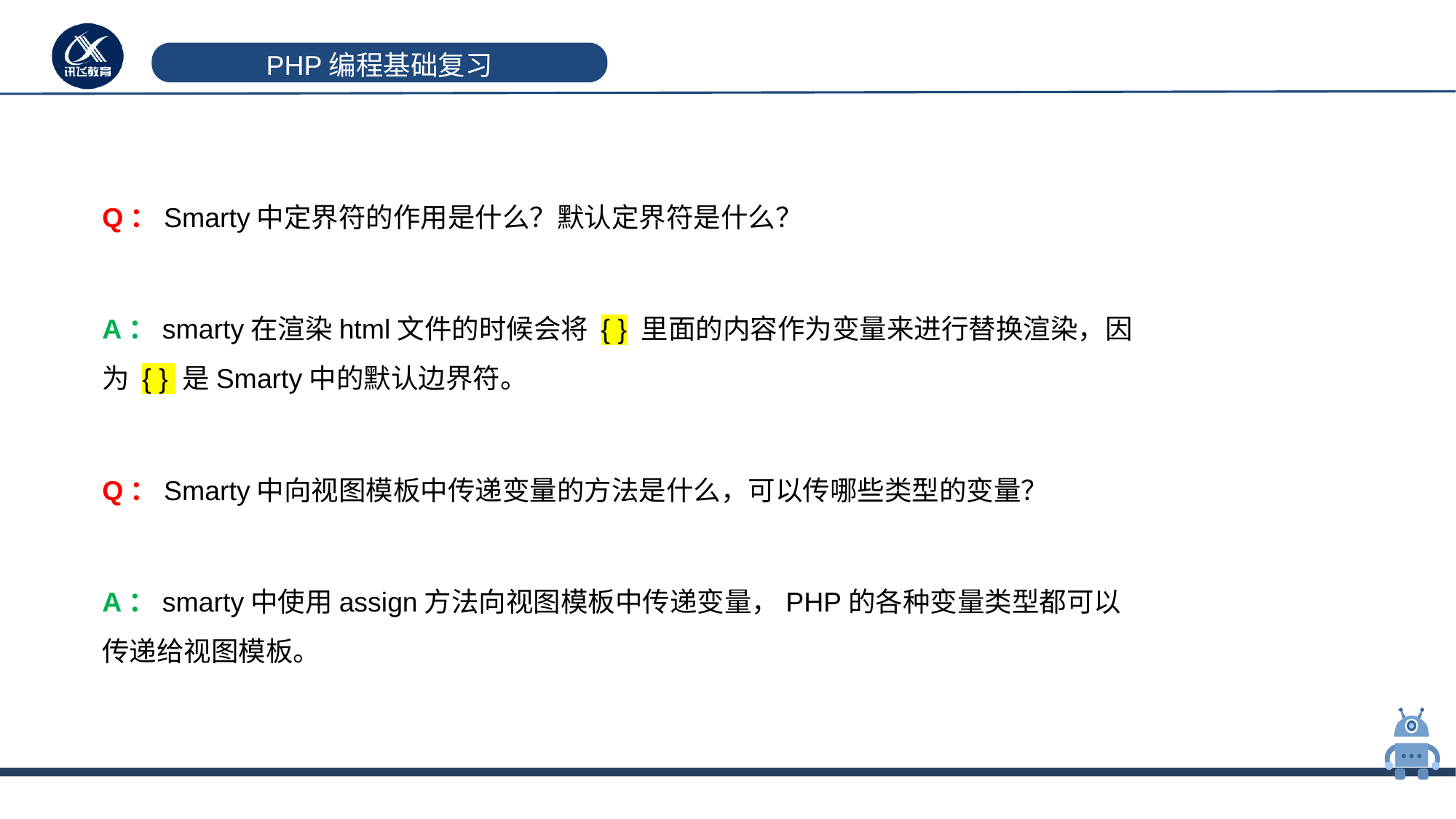

# PHP编程基础复习
Q：Smarty中定界符的作用是什么？默认定界符是什么？
A：smarty在渲染html文件的时候会将 { } 里面的内容作为变量来进行替换渲染，因为 { } 是Smarty中的默认边界符。
Q：Smarty中向视图模板中传递变量的方法是什么，可以传哪些类型的变量？
A：smarty中使用assign方法向视图模板中传递变量，PHP的各种变量类型都可以传递给视图模板。